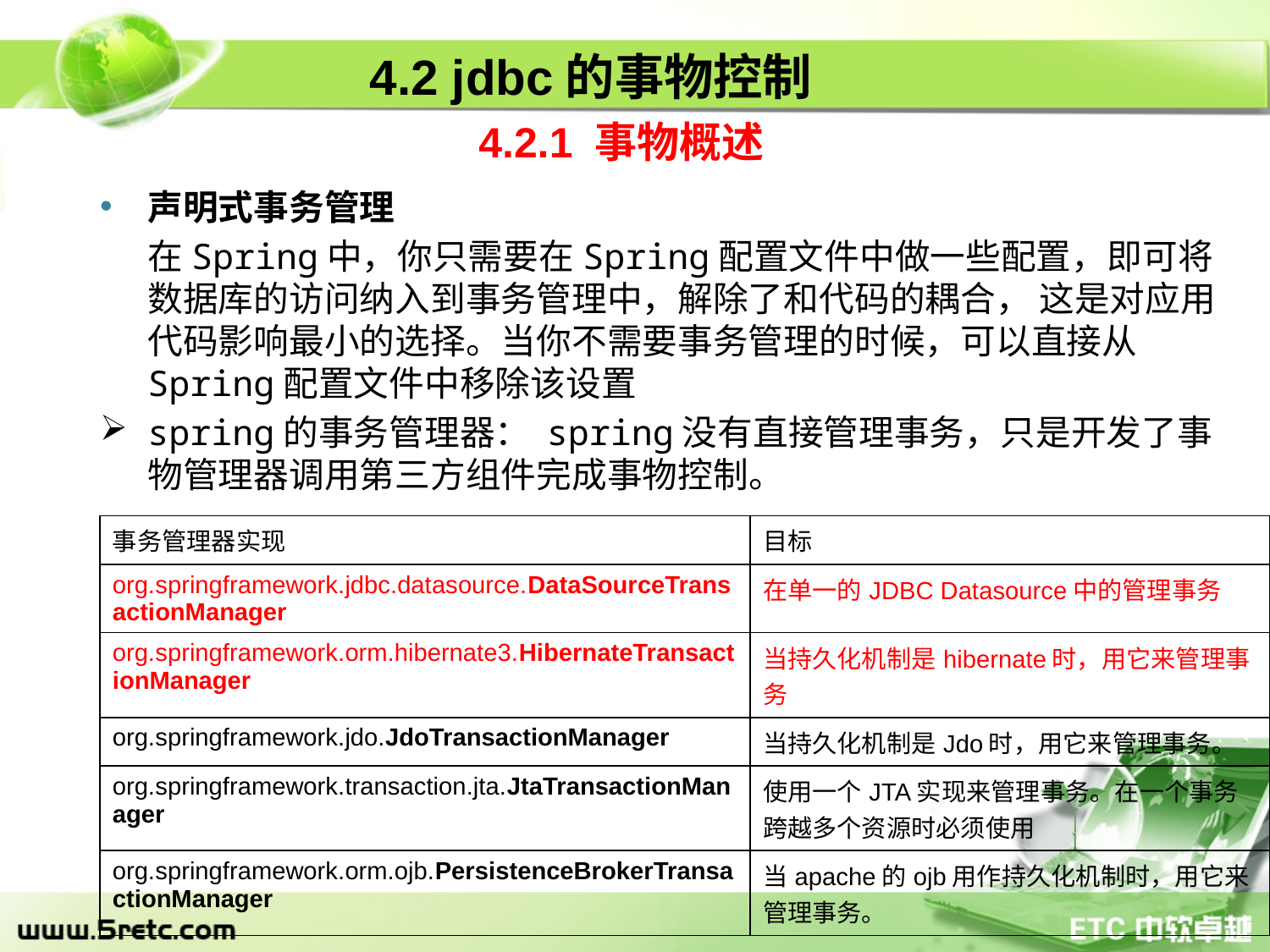

4.2 jdbc的事物控制

4.2.1 事物概述
声明式事务管理
	在Spring中，你只需要在Spring配置文件中做一些配置，即可将数据库的访问纳入到事务管理中，解除了和代码的耦合， 这是对应用代码影响最小的选择。当你不需要事务管理的时候，可以直接从Spring配置文件中移除该设置
spring的事务管理器： spring没有直接管理事务，只是开发了事物管理器调用第三方组件完成事物控制。

| 事务管理器实现 | 目标 |
| --- | --- |
| org.springframework.jdbc.datasource.DataSourceTransactionManager | 在单一的JDBC Datasource中的管理事务 |
| org.springframework.orm.hibernate3.HibernateTransactionManager | 当持久化机制是hibernate时，用它来管理事务 |
| org.springframework.jdo.JdoTransactionManager | 当持久化机制是Jdo时，用它来管理事务。 |
| org.springframework.transaction.jta.JtaTransactionManager | 使用一个JTA实现来管理事务。在一个事务跨越多个资源时必须使用 |
| org.springframework.orm.ojb.PersistenceBrokerTransactionManager | 当apache的ojb用作持久化机制时，用它来管理事务。 |